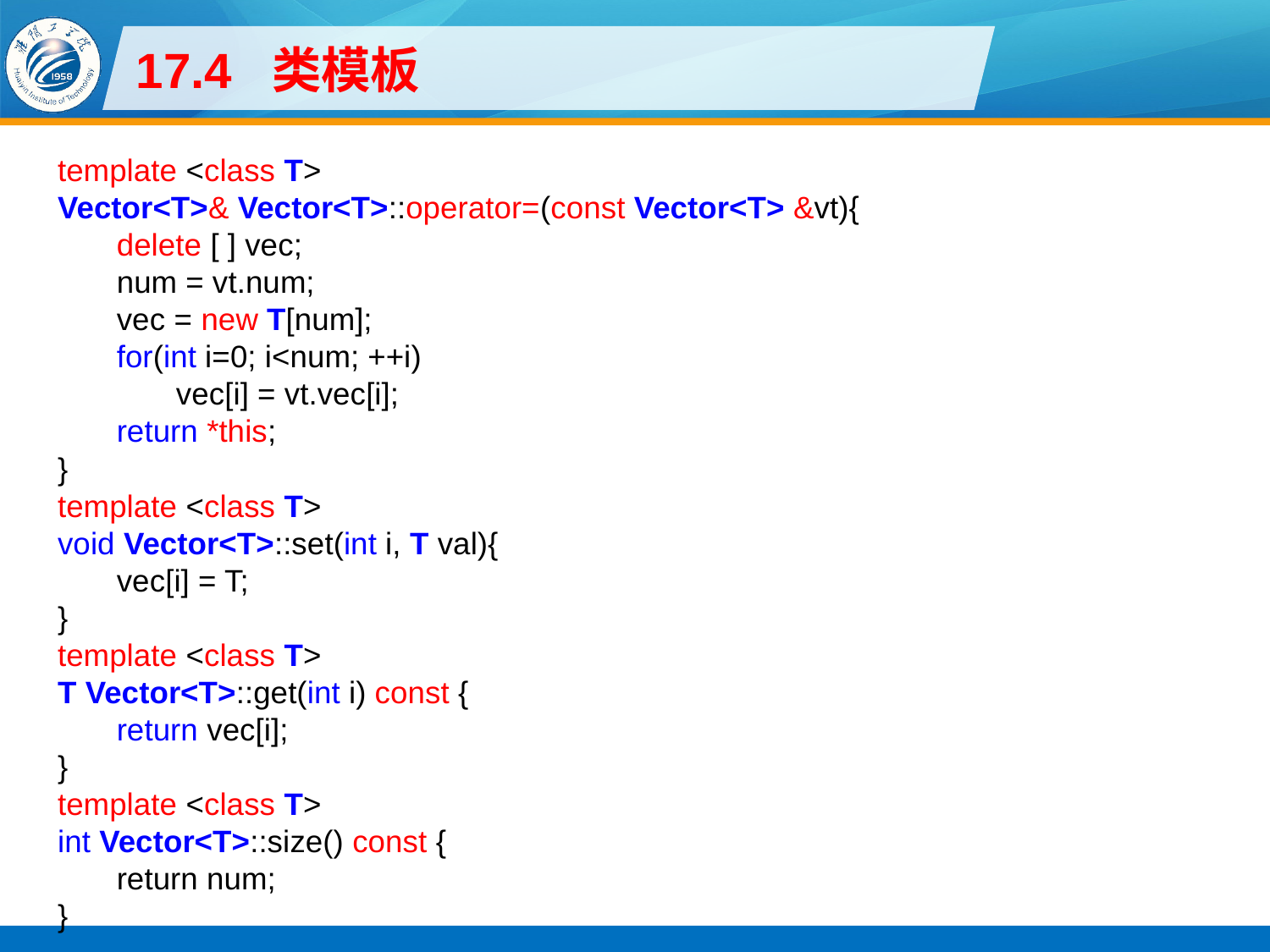

# 17.4  类模板
template <class T>
Vector<T>& Vector<T>::operator=(const Vector<T> &vt){
delete [ ] vec;
num = vt.num;
vec = new T[num];
for(int i=0; i<num; ++i)
vec[i] = vt.vec[i];
return *this;
}
template <class T>
void Vector<T>::set(int i, T val){
vec[i] = T;
}
template <class T>
T Vector<T>::get(int i) const {
return vec[i];
}
template <class T>
int Vector<T>::size() const {
return num;
}